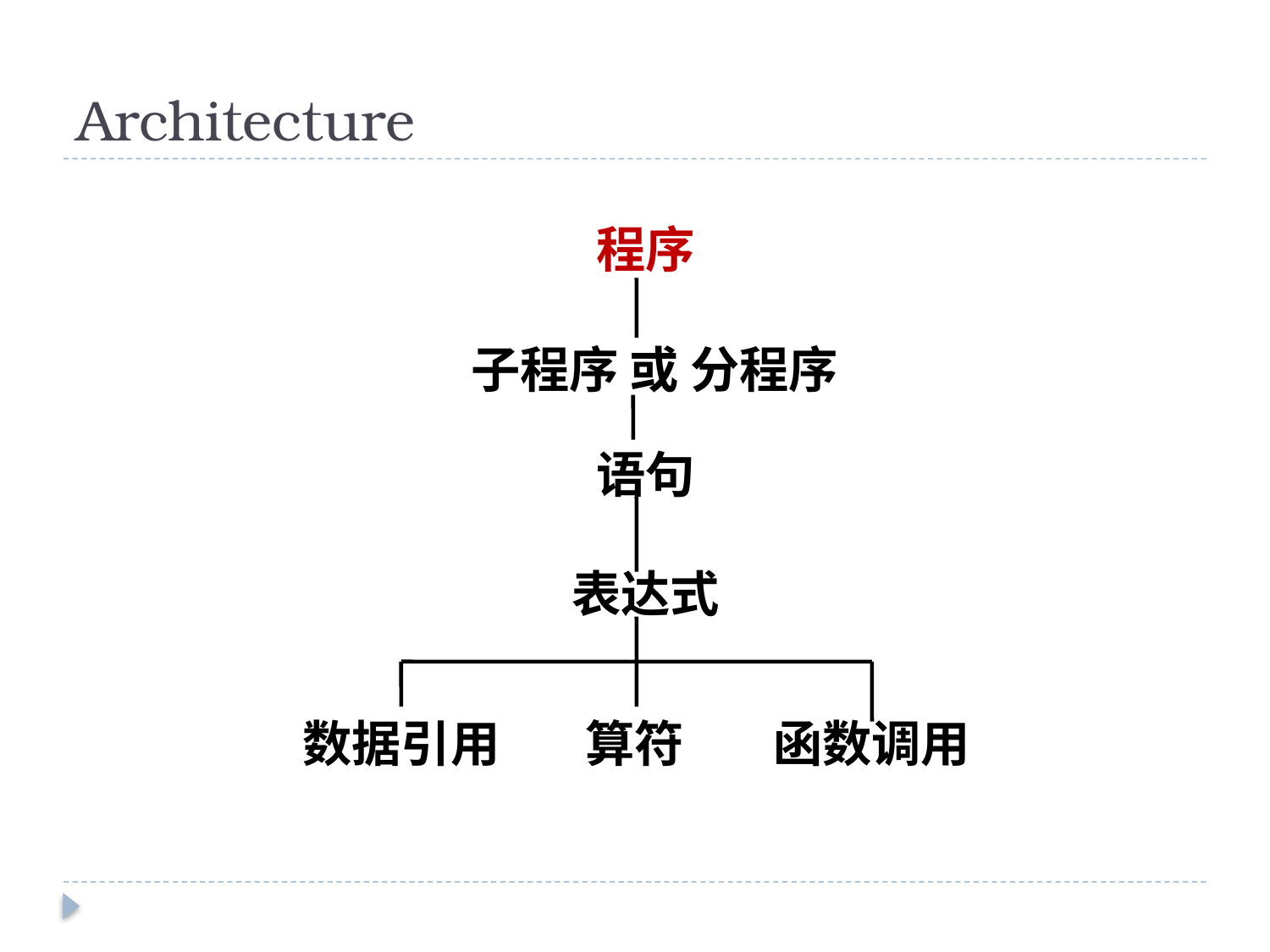

# Architecture
程序

子程序 或 分程序

语句

表达式

数据引用
算符
函数调用
8